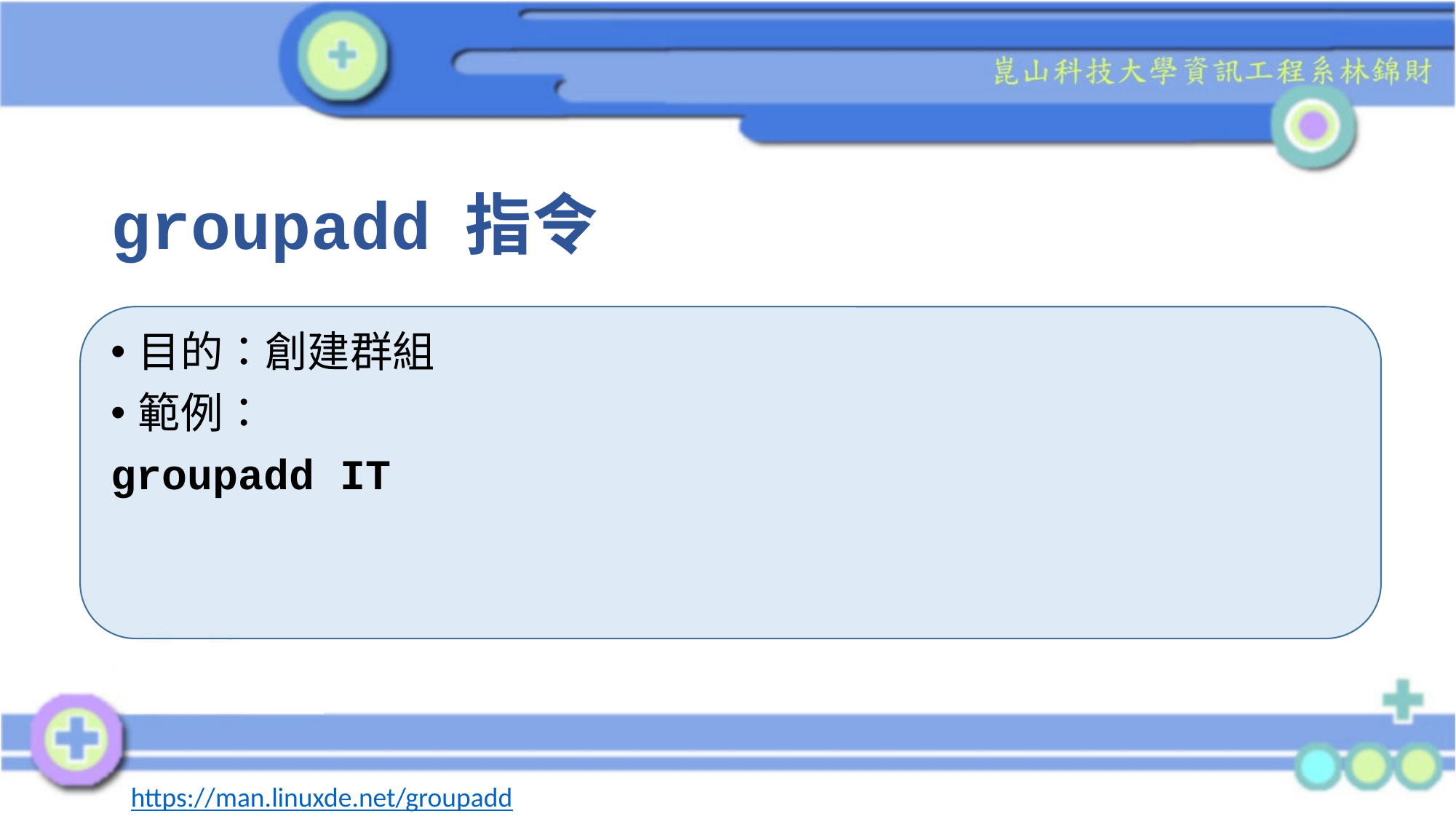

# groupadd 指令

目的：創建群組
範例：
groupadd IT
https://man.linuxde.net/groupadd